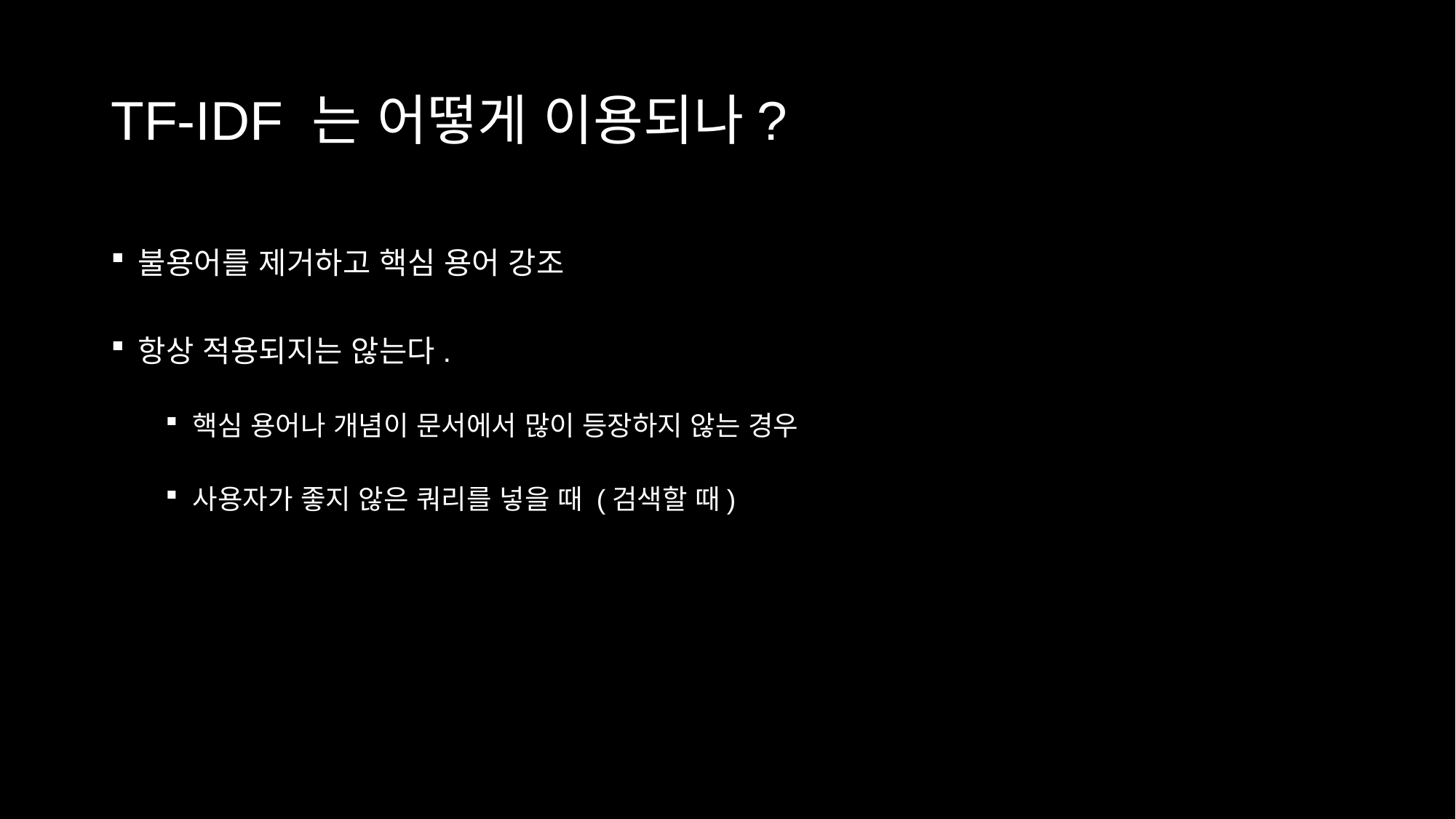

# TF-IDF 는 어떻게 이용되나?
불용어를 제거하고 핵심 용어 강조
항상 적용되지는 않는다.
핵심 용어나 개념이 문서에서 많이 등장하지 않는 경우
사용자가 좋지 않은 쿼리를 넣을 때 (검색할 때)